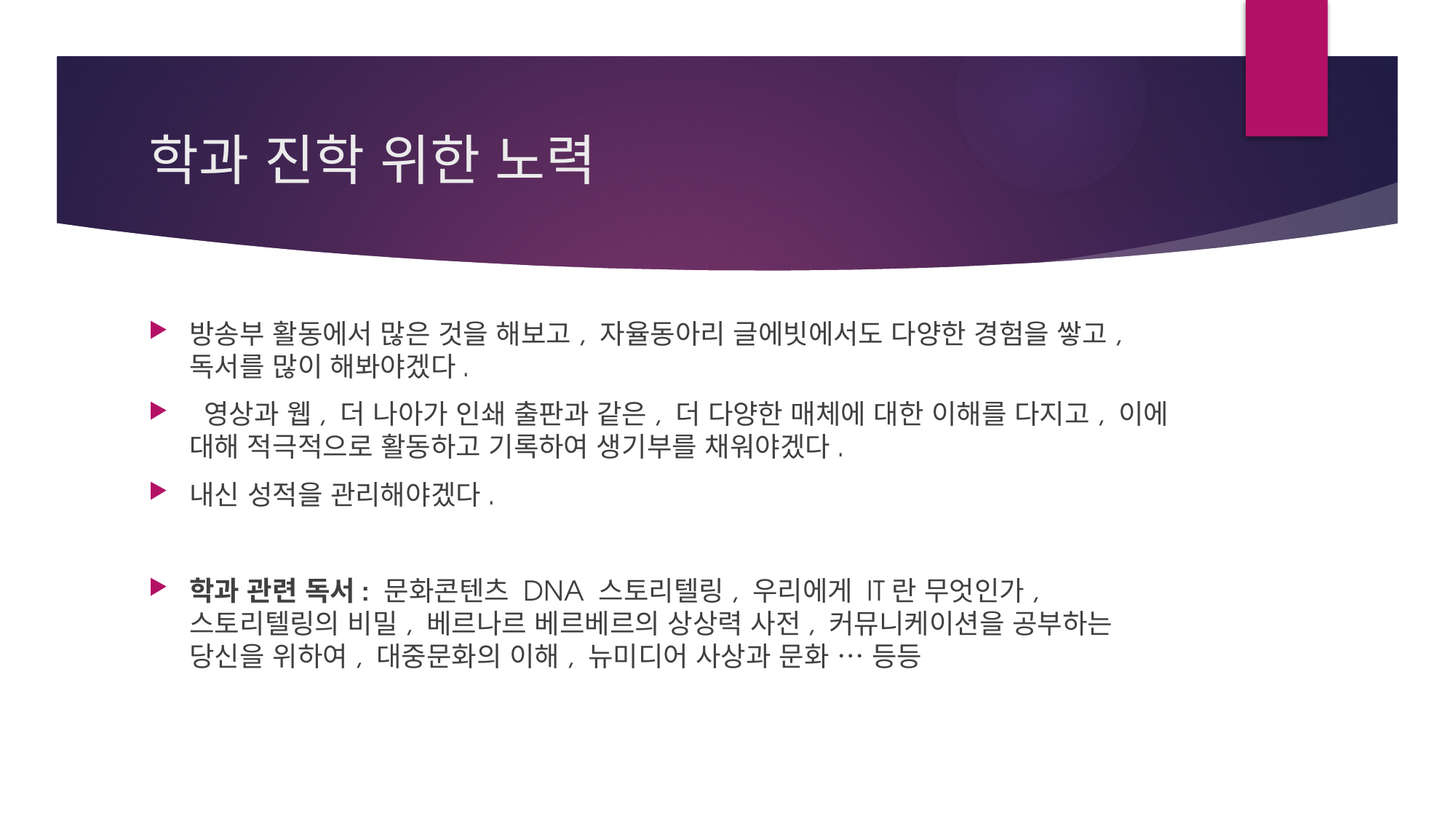

# 학과 진학 위한 노력
방송부 활동에서 많은 것을 해보고, 자율동아리 글에빗에서도 다양한 경험을 쌓고, 독서를 많이 해봐야겠다.
 영상과 웹, 더 나아가 인쇄 출판과 같은, 더 다양한 매체에 대한 이해를 다지고, 이에 대해 적극적으로 활동하고 기록하여 생기부를 채워야겠다.
내신 성적을 관리해야겠다.

학과 관련 독서: 문화콘텐츠 DNA 스토리텔링, 우리에게 IT란 무엇인가, 스토리텔링의 비밀, 베르나르 베르베르의 상상력 사전, 커뮤니케이션을 공부하는 당신을 위하여, 대중문화의 이해, 뉴미디어 사상과 문화 … 등등